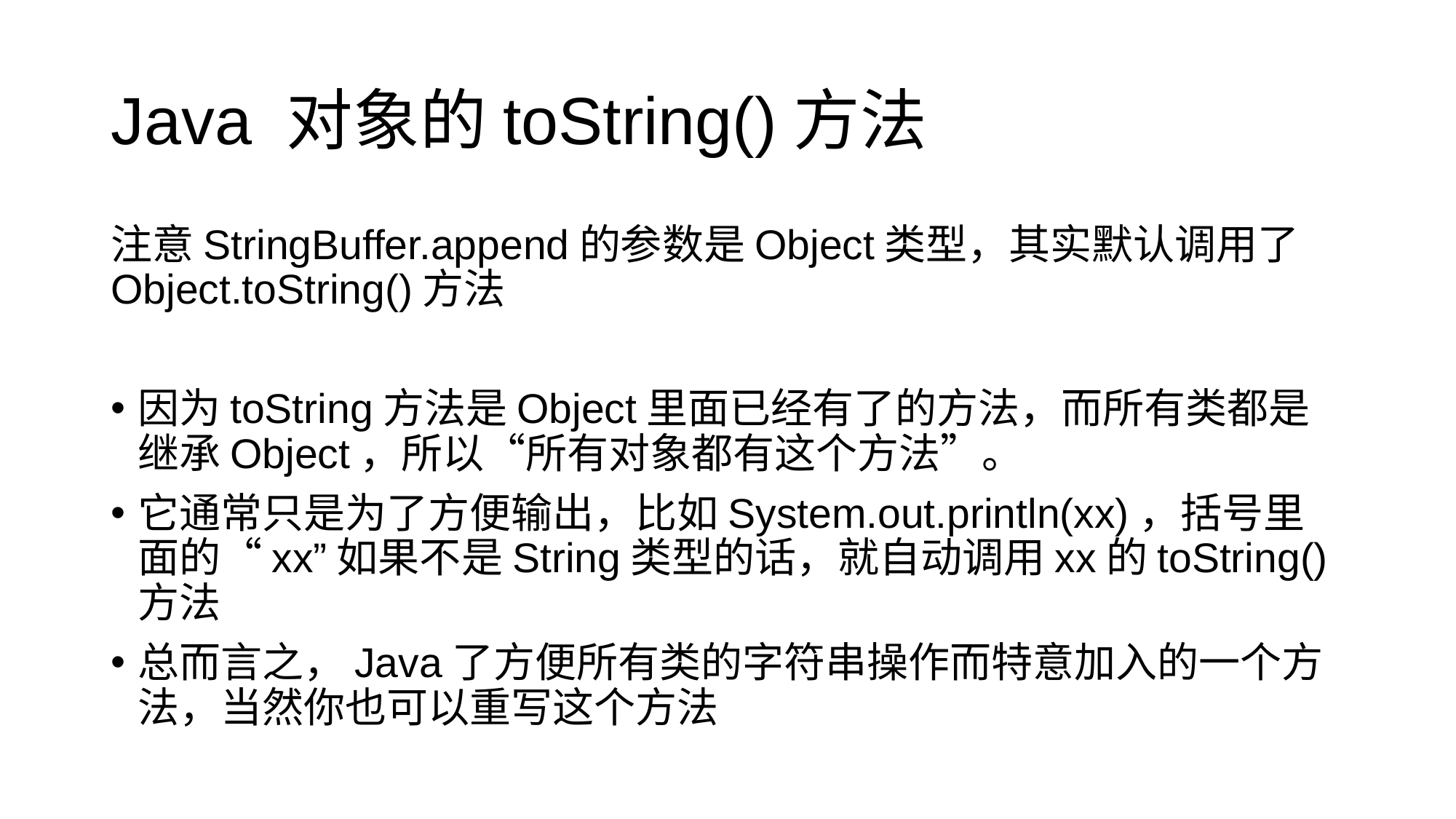

# Java 对象的toString()方法
注意StringBuffer.append的参数是Object类型，其实默认调用了Object.toString()方法

因为toString方法是Object里面已经有了的方法，而所有类都是继承Object，所以“所有对象都有这个方法”。
它通常只是为了方便输出，比如System.out.println(xx)，括号里面的“xx”如果不是String类型的话，就自动调用xx的toString()方法
总而言之，Java了方便所有类的字符串操作而特意加入的一个方法，当然你也可以重写这个方法